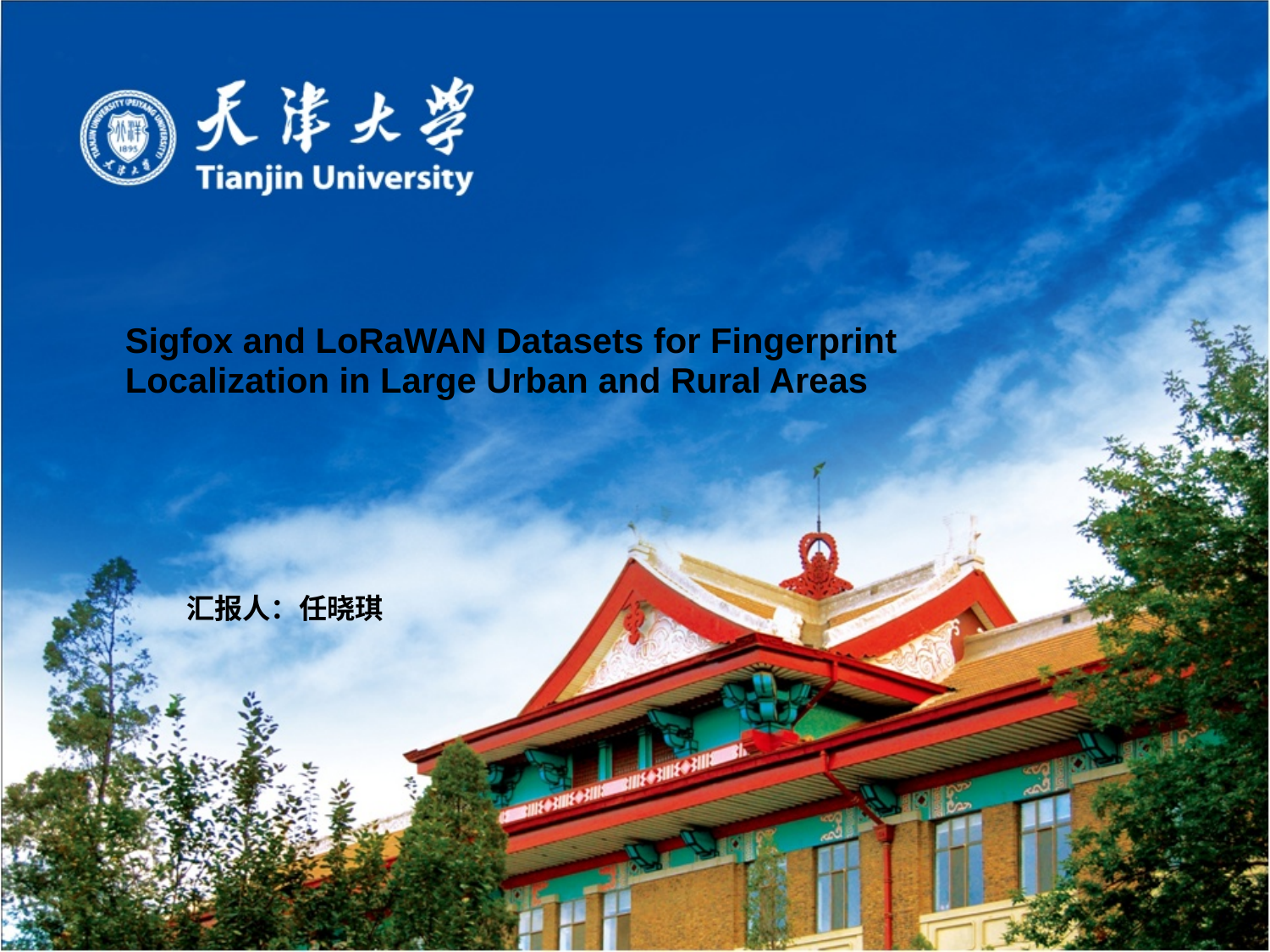

# Sigfox and LoRaWAN Datasets for Fingerprint Localization in Large Urban and Rural Areas
汇报人：任晓琪